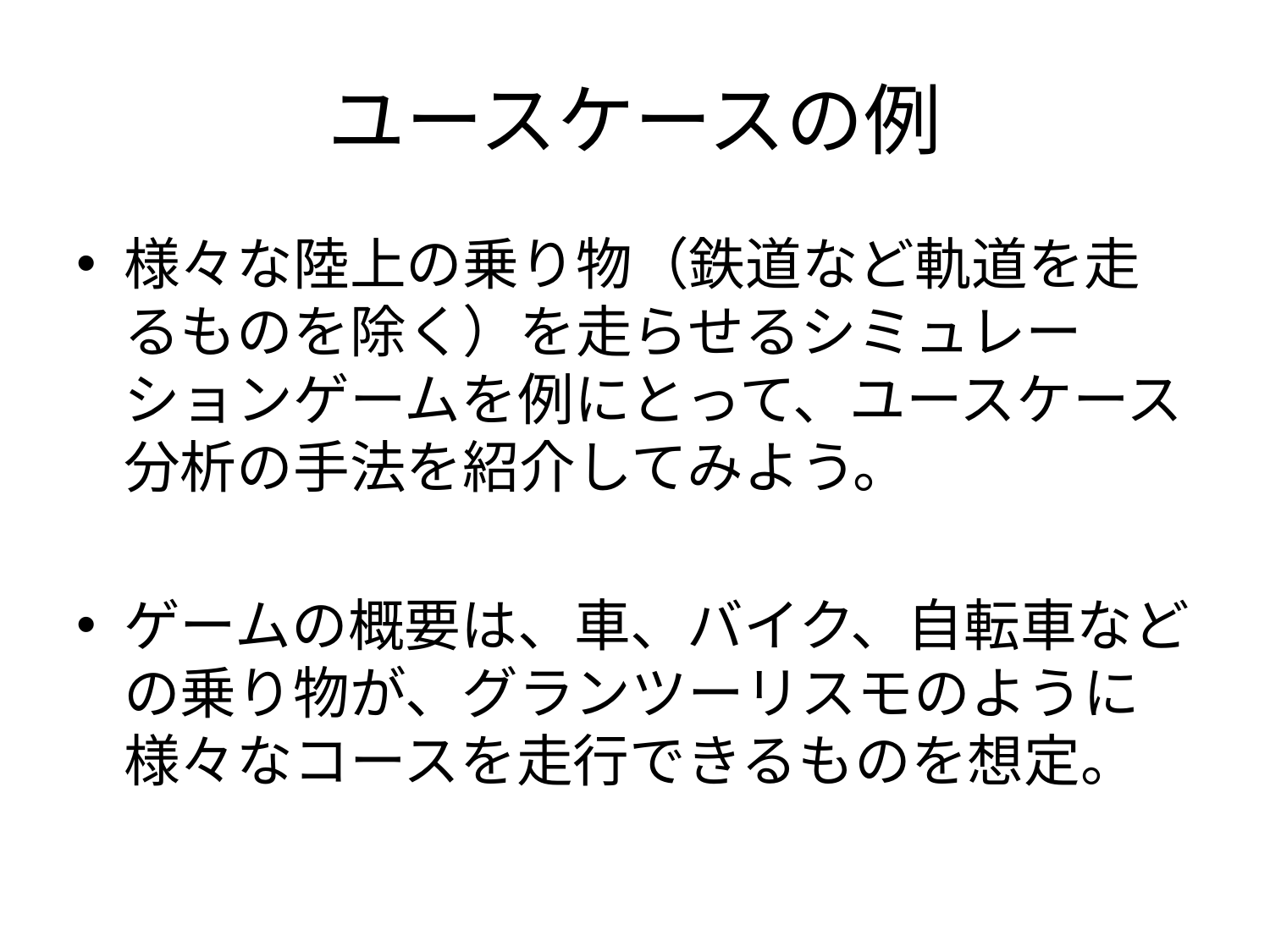

# ユースケースの例
様々な陸上の乗り物（鉄道など軌道を走るものを除く）を走らせるシミュレーションゲームを例にとって、ユースケース分析の手法を紹介してみよう。

ゲームの概要は、車、バイク、自転車などの乗り物が、グランツーリスモのように様々なコースを走行できるものを想定。